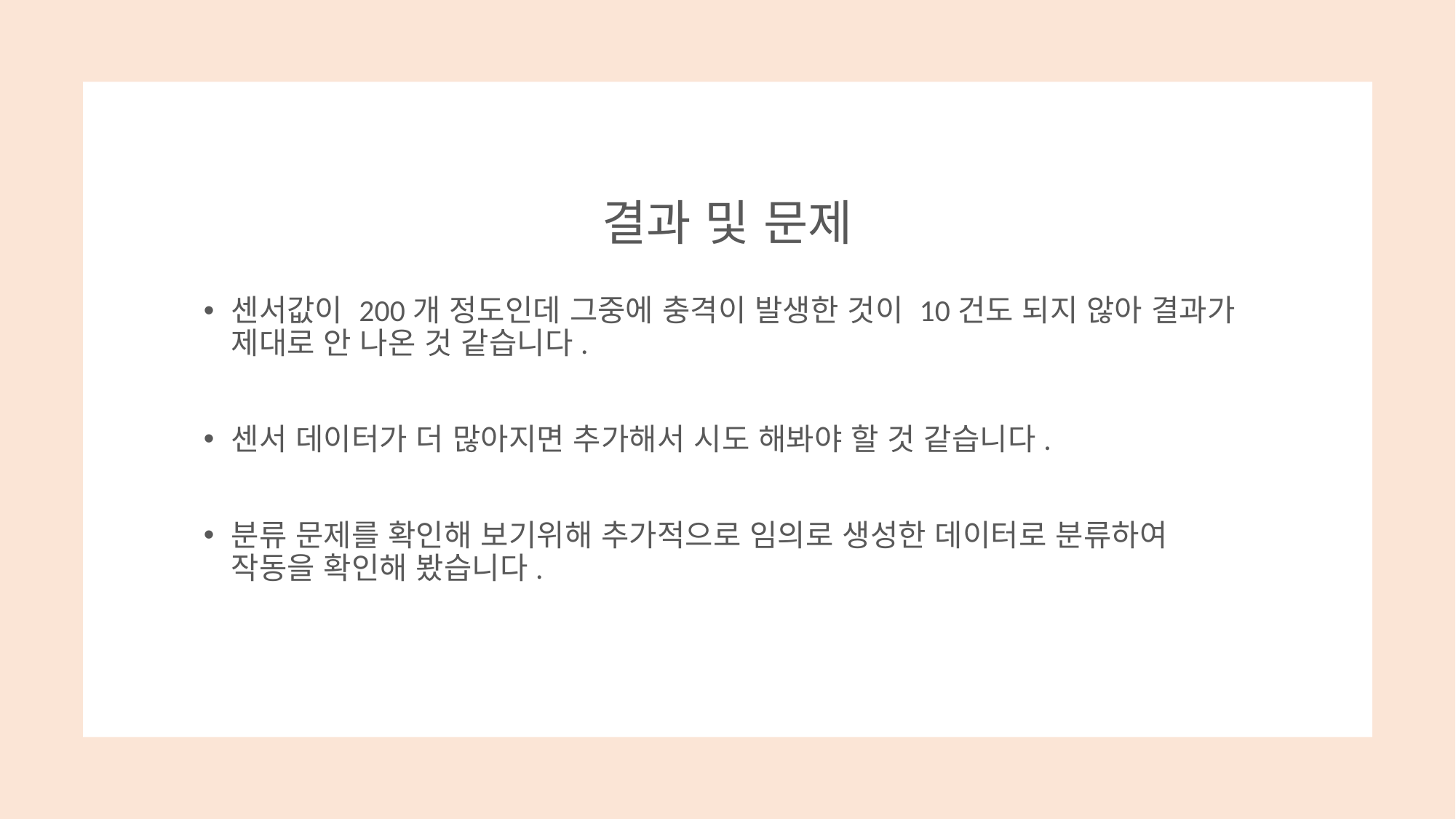

# 결과 및 문제
센서값이 200개 정도인데 그중에 충격이 발생한 것이 10건도 되지 않아 결과가 제대로 안 나온 것 같습니다.

센서 데이터가 더 많아지면 추가해서 시도 해봐야 할 것 같습니다.

분류 문제를 확인해 보기위해 추가적으로 임의로 생성한 데이터로 분류하여 작동을 확인해 봤습니다.